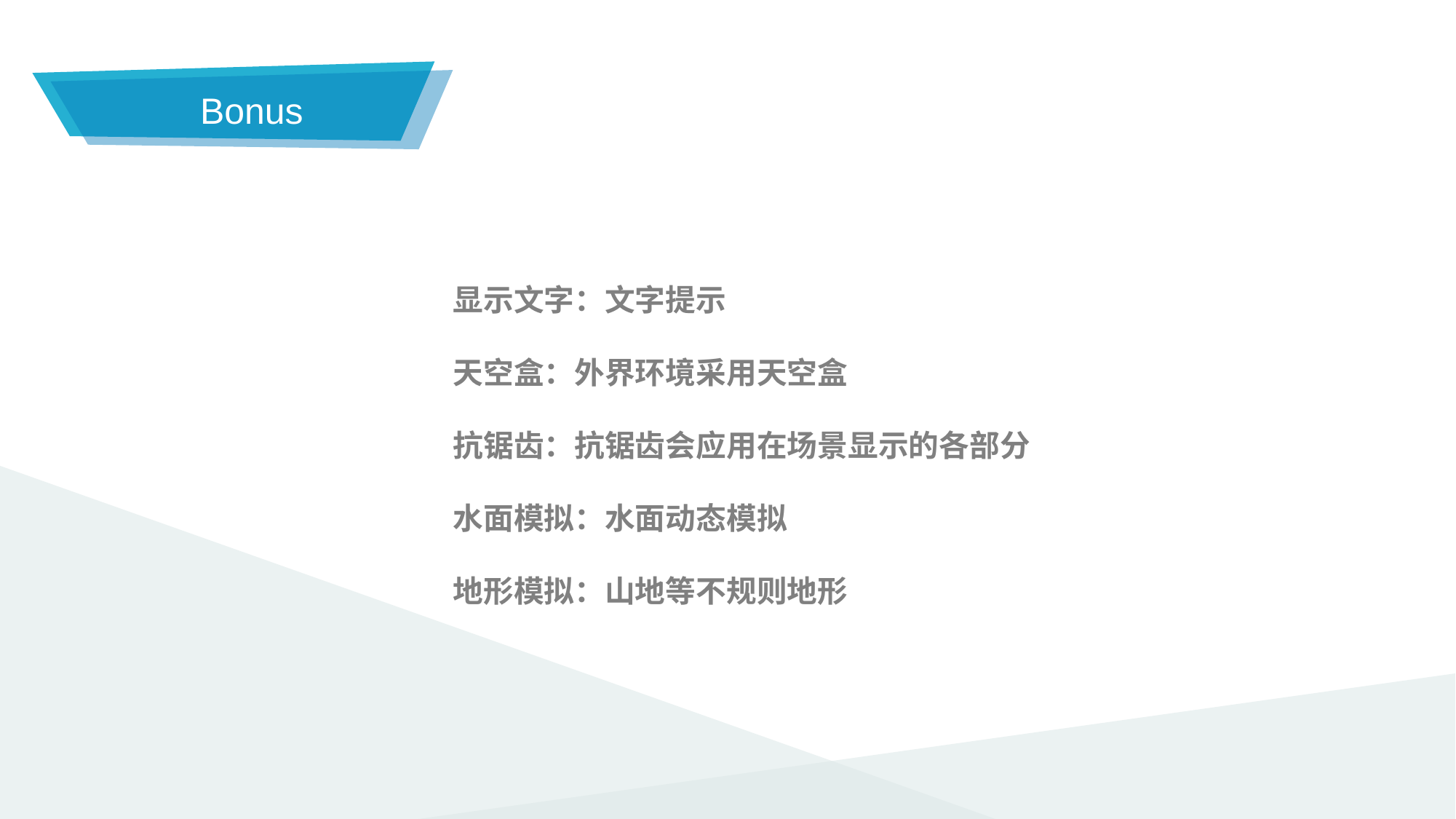

Bonus

显示文字：文字提示

天空盒：外界环境采用天空盒

抗锯齿：抗锯齿会应用在场景显示的各部分

水面模拟：水面动态模拟

地形模拟：山地等不规则地形